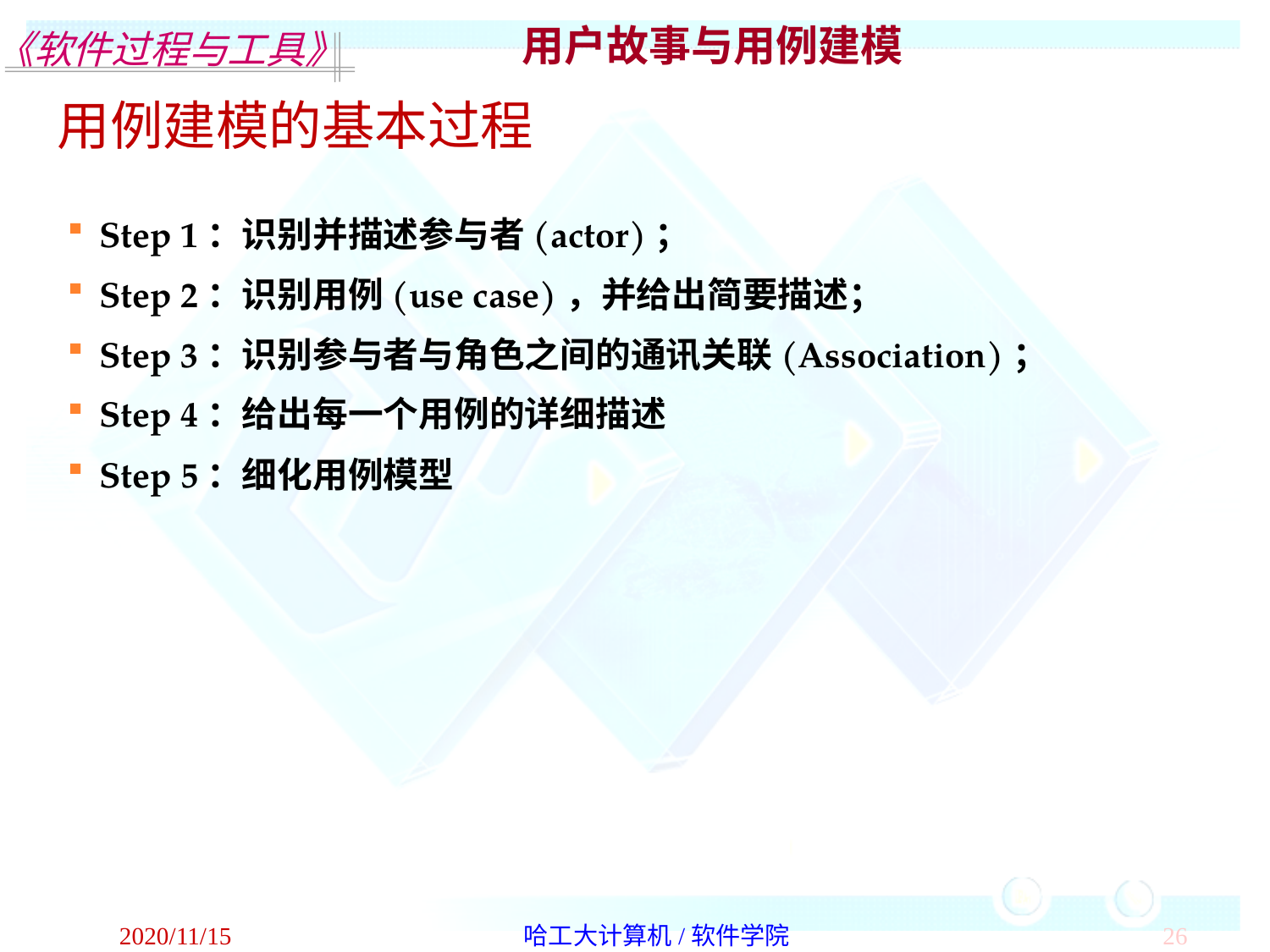

用户故事与用例建模
用例建模的基本过程
Step 1：识别并描述参与者(actor)；
Step 2：识别用例(use case)，并给出简要描述；
Step 3：识别参与者与角色之间的通讯关联(Association)；
Step 4：给出每一个用例的详细描述
Step 5：细化用例模型